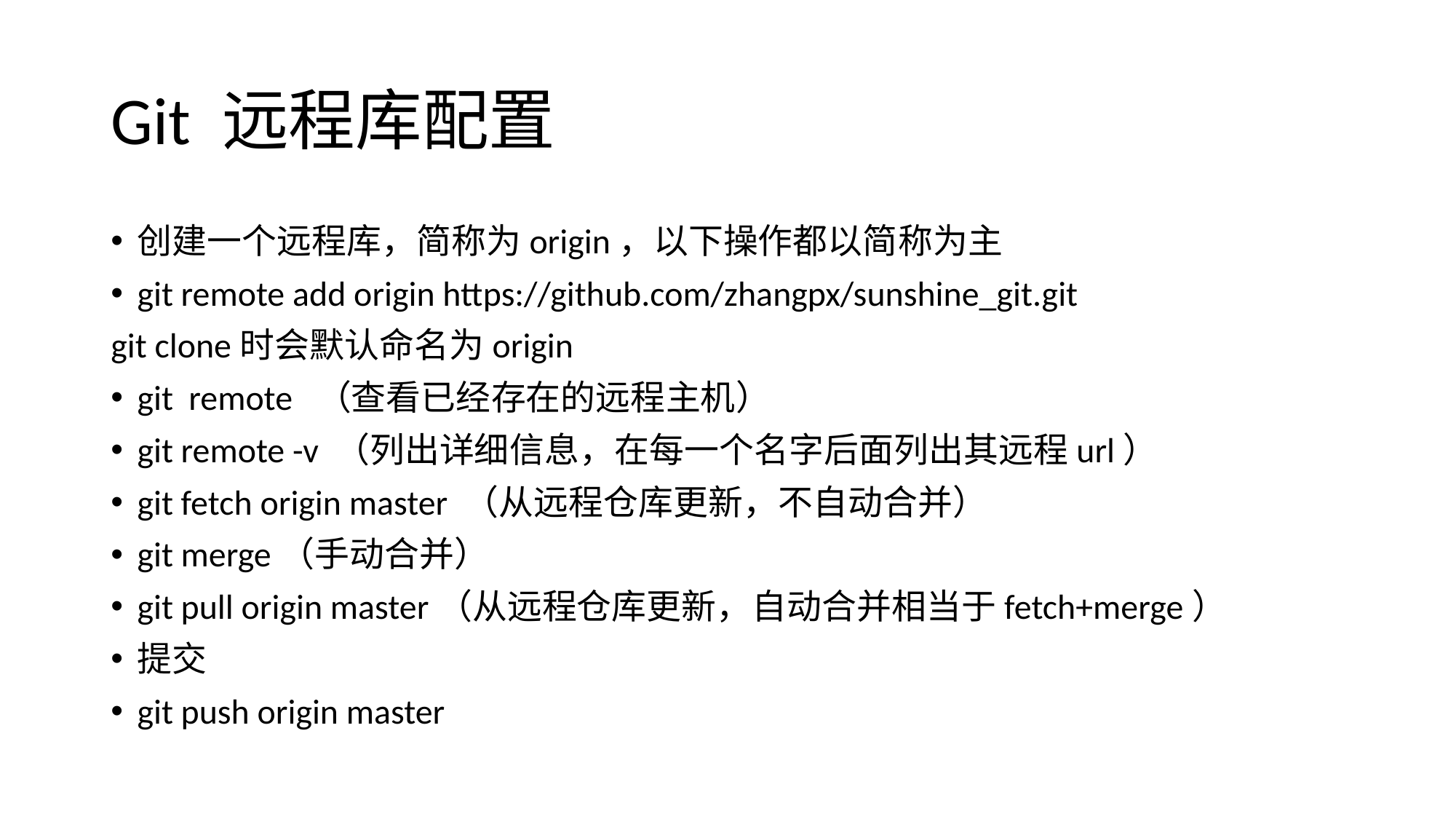

# Git 远程库配置
创建一个远程库，简称为origin，以下操作都以简称为主
git remote add origin https://github.com/zhangpx/sunshine_git.git
git clone时会默认命名为origin
git  remote  （查看已经存在的远程主机）
git remote -v （列出详细信息，在每一个名字后面列出其远程url）
git fetch origin master （从远程仓库更新，不自动合并）
git merge（手动合并）
git pull origin master（从远程仓库更新，自动合并相当于fetch+merge）
提交
git push origin master